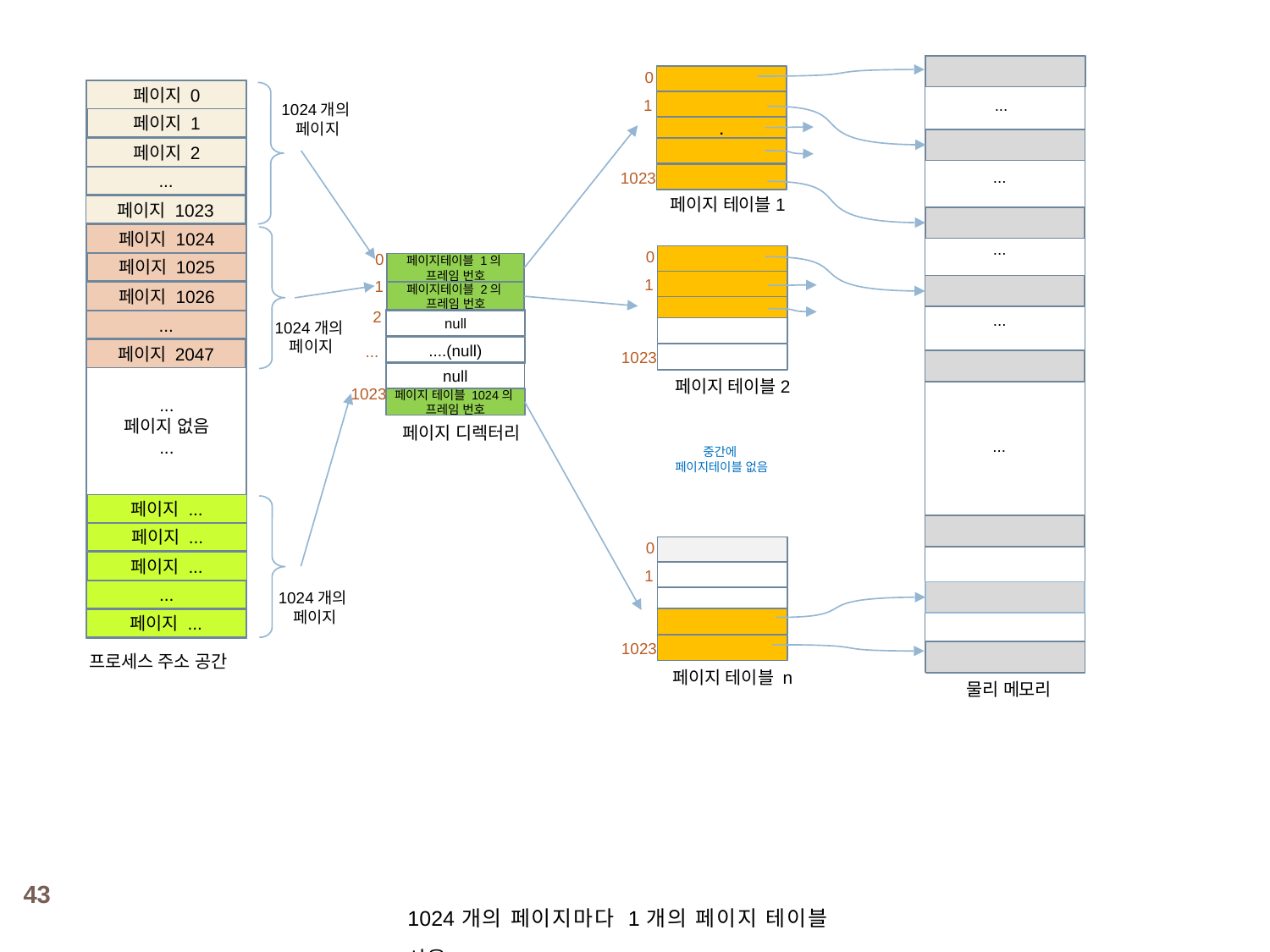

0

페이지 0

1024개의
페이지
1
...
페이지 1
.

페이지 2

...
...
1023
페이지 테이블1
페이지 1023

페이지 1024

...

0
0
페이지 1025
페이지테이블 1의
프레임 번호

1

1
페이지테이블 2의
프레임 번호
페이지 1026

2
null
...
...
1024개의
페이지

....(null)
페이지 2047
...

1023

null
페이지 테이블2
1023
...
페이지 없음
...
페이지 테이블 1024의
프레임 번호
페이지 디렉터리
...
중간에
페이지테이블 없음
페이지 ...

페이지 ...

0
페이지 ...

1
...
1024개의
페이지

페이지 ...

1023

프로세스 주소 공간
페이지 테이블 n
물리 메모리
43
1024개의 페이지마다 1개의 페이지 테이블 사용